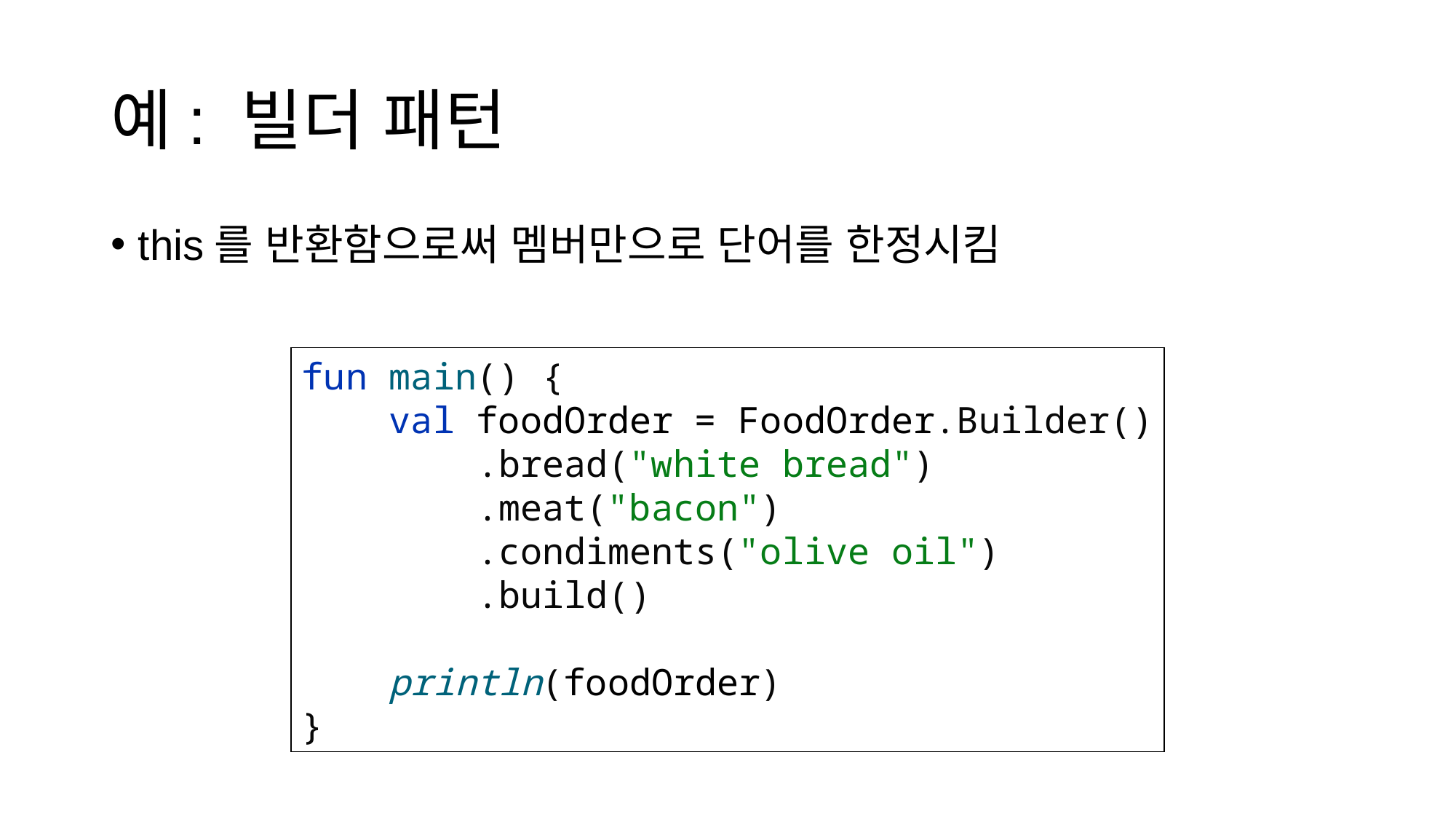

# 예: 빌더 패턴
this를 반환함으로써 멤버만으로 단어를 한정시킴
fun main() {
    val foodOrder = FoodOrder.Builder()
        .bread("white bread")
        .meat("bacon")
        .condiments("olive oil")
        .build()
    println(foodOrder)
}